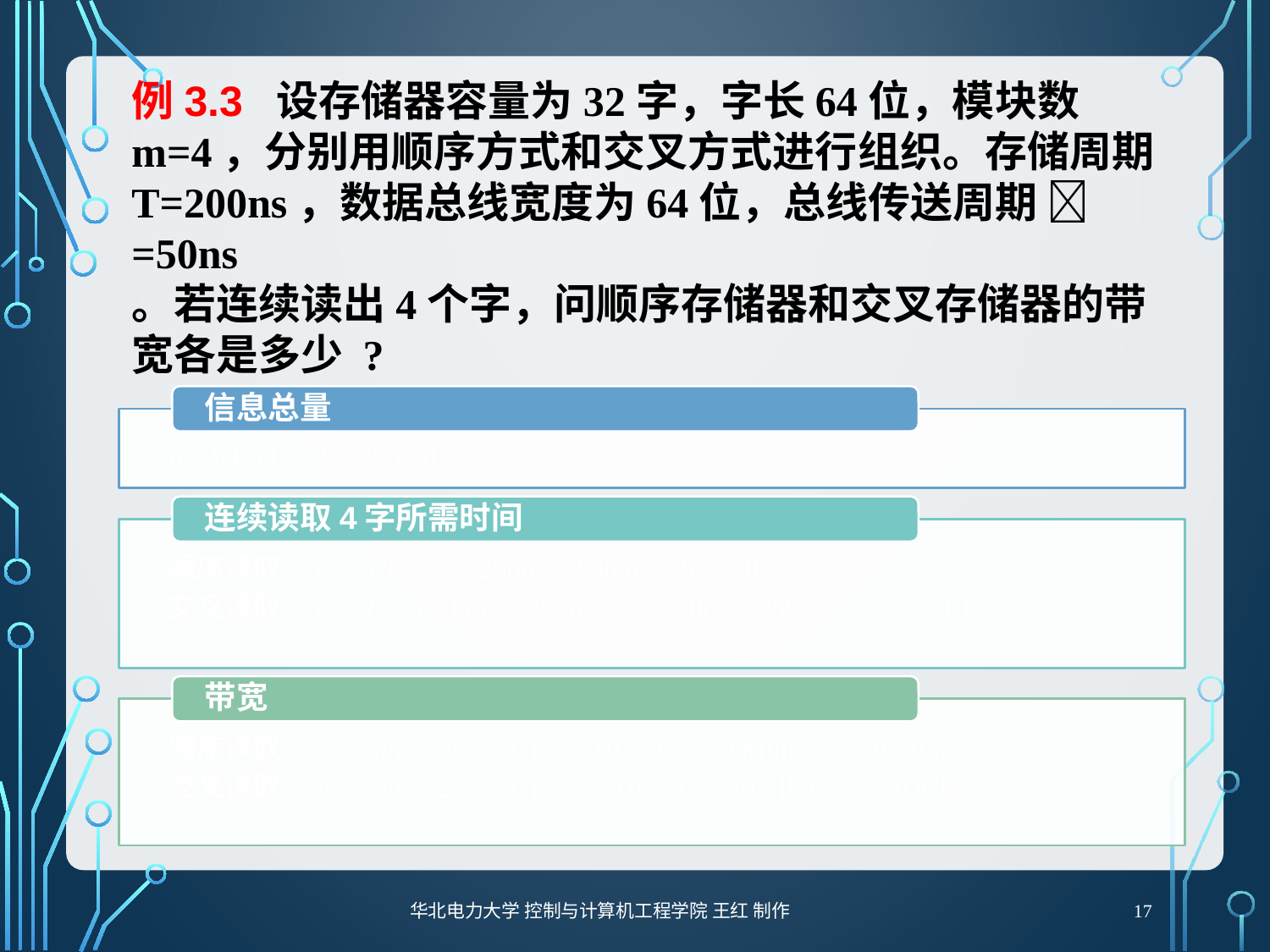

# 例3.3  设存储器容量为32字，字长64位，模块数 m=4，分别用顺序方式和交叉方式进行组织。存储周期 T=200ns，数据总线宽度为64位，总线传送周期 τ =50ns 。若连续读出4个字，问顺序存储器和交叉存储器的带宽各是多少 ?
q = 64 bit × 4 = 256 bit
信息总量
顺序读取：t2 = mT = 4 × 200ns = 800 ns = 8 × 10-7 s
交叉读取：t1 = T + (m-1) τ  = 200ns + 3 × 50ns = 350 ns =  3.5 × 10-7 s
连续读取4字所需时间
顺序读取：w2 = q/t2 = 256 bit/ (8 × 10-7 s) = 320 Mbit/s = 320 Mbps
交叉读取：w1 = q/t2 = 256 bit/ (3.5 × 10-7 s) = 730 Mbit/s = 730 Mbps
带宽
17
华北电力大学 控制与计算机工程学院 王红 制作